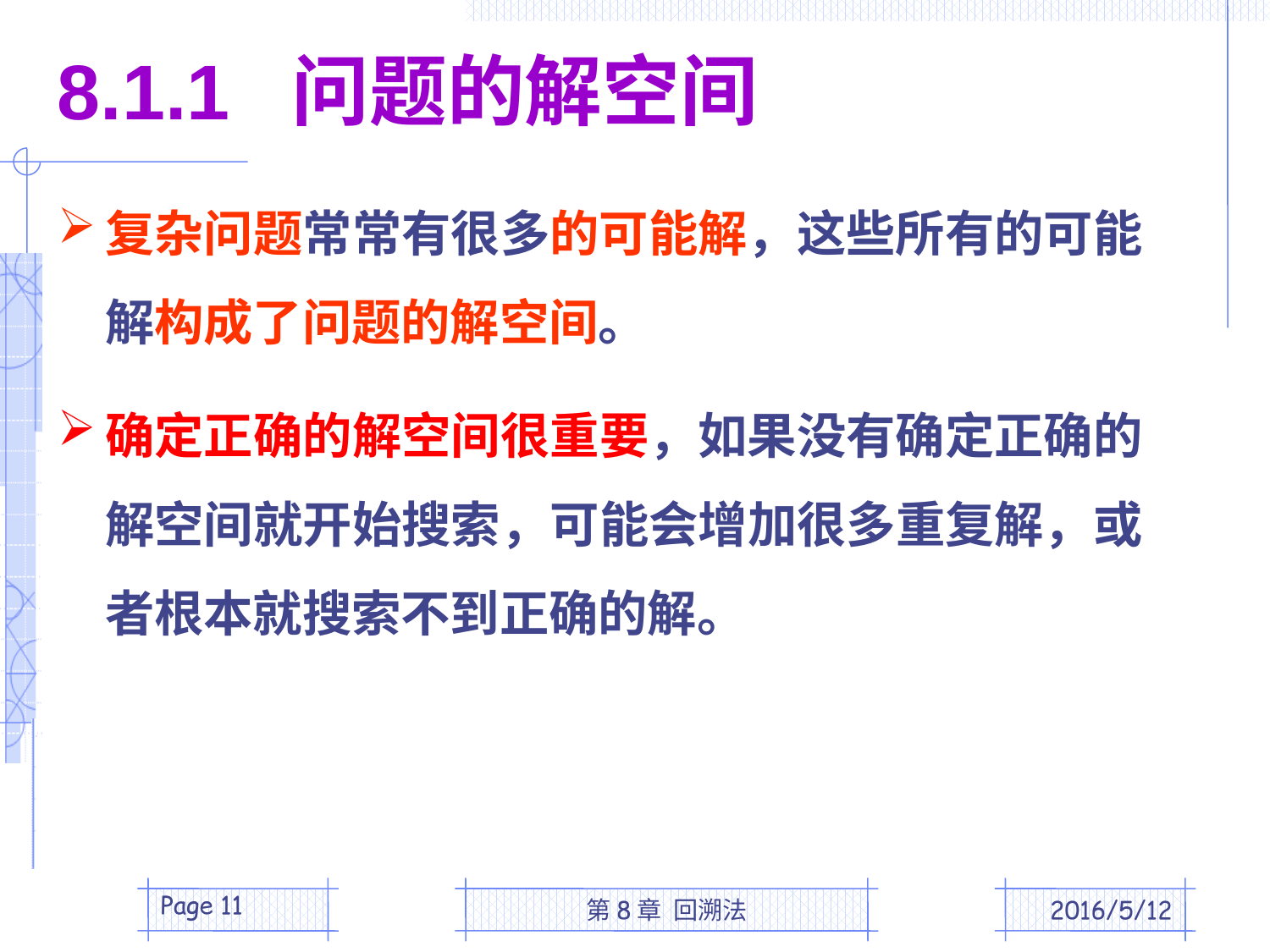

8.1.1  问题的解空间
复杂问题常常有很多的可能解，这些所有的可能解构成了问题的解空间。
确定正确的解空间很重要，如果没有确定正确的解空间就开始搜索，可能会增加很多重复解，或者根本就搜索不到正确的解。
Page 11
第8章  回溯法
2016/5/12